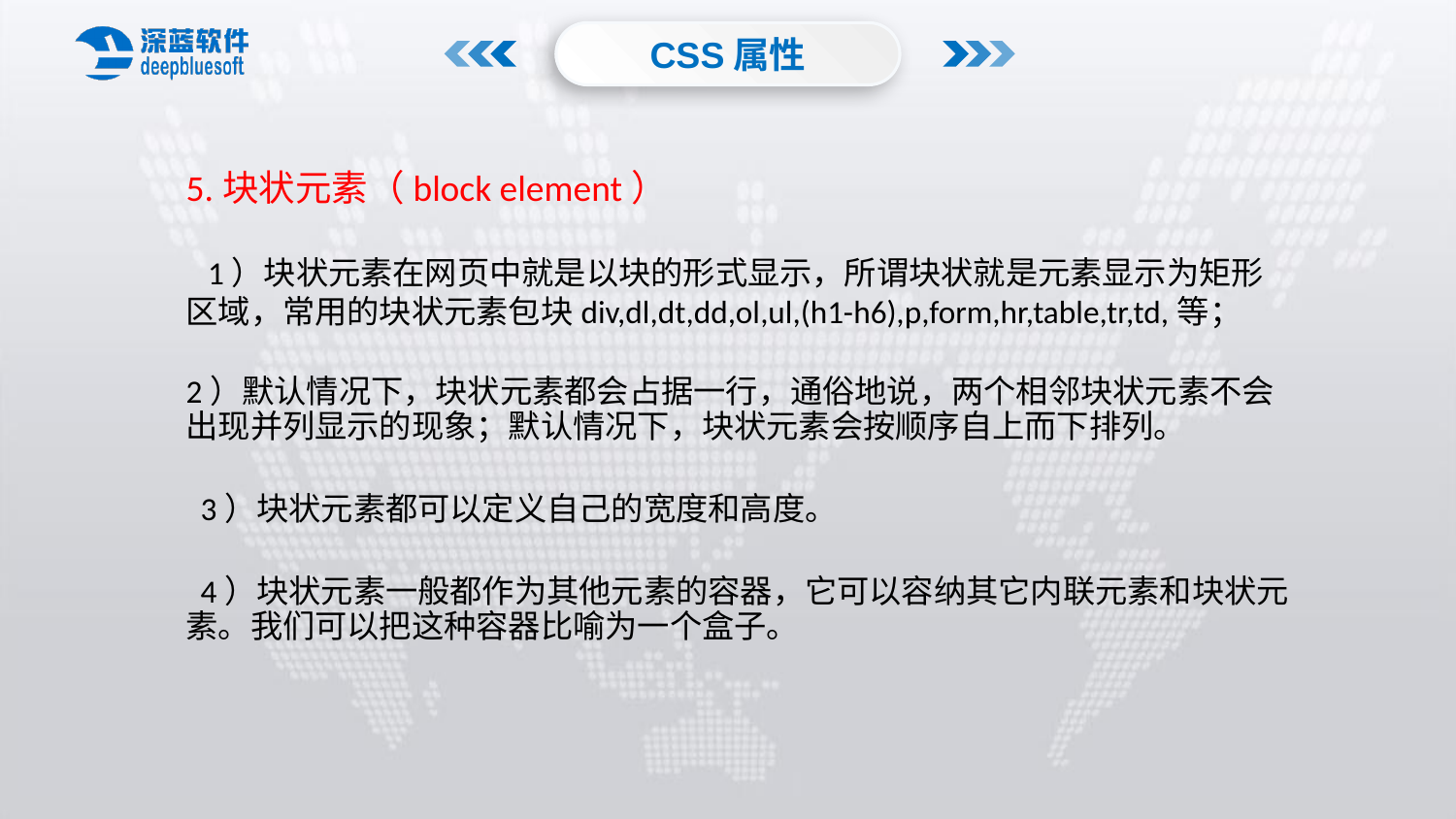

CSS属性

5.块状元素（block element）

   1）块状元素在网页中就是以块的形式显示，所谓块状就是元素显示为矩形区域，常用的块状元素包块div,dl,dt,dd,ol,ul,(h1-h6),p,form,hr,table,tr,td,等；

2）默认情况下，块状元素都会占据一行，通俗地说，两个相邻块状元素不会出现并列显示的现象；默认情况下，块状元素会按顺序自上而下排列。

  3）块状元素都可以定义自己的宽度和高度。

  4）块状元素一般都作为其他元素的容器，它可以容纳其它内联元素和块状元素。我们可以把这种容器比喻为一个盒子。